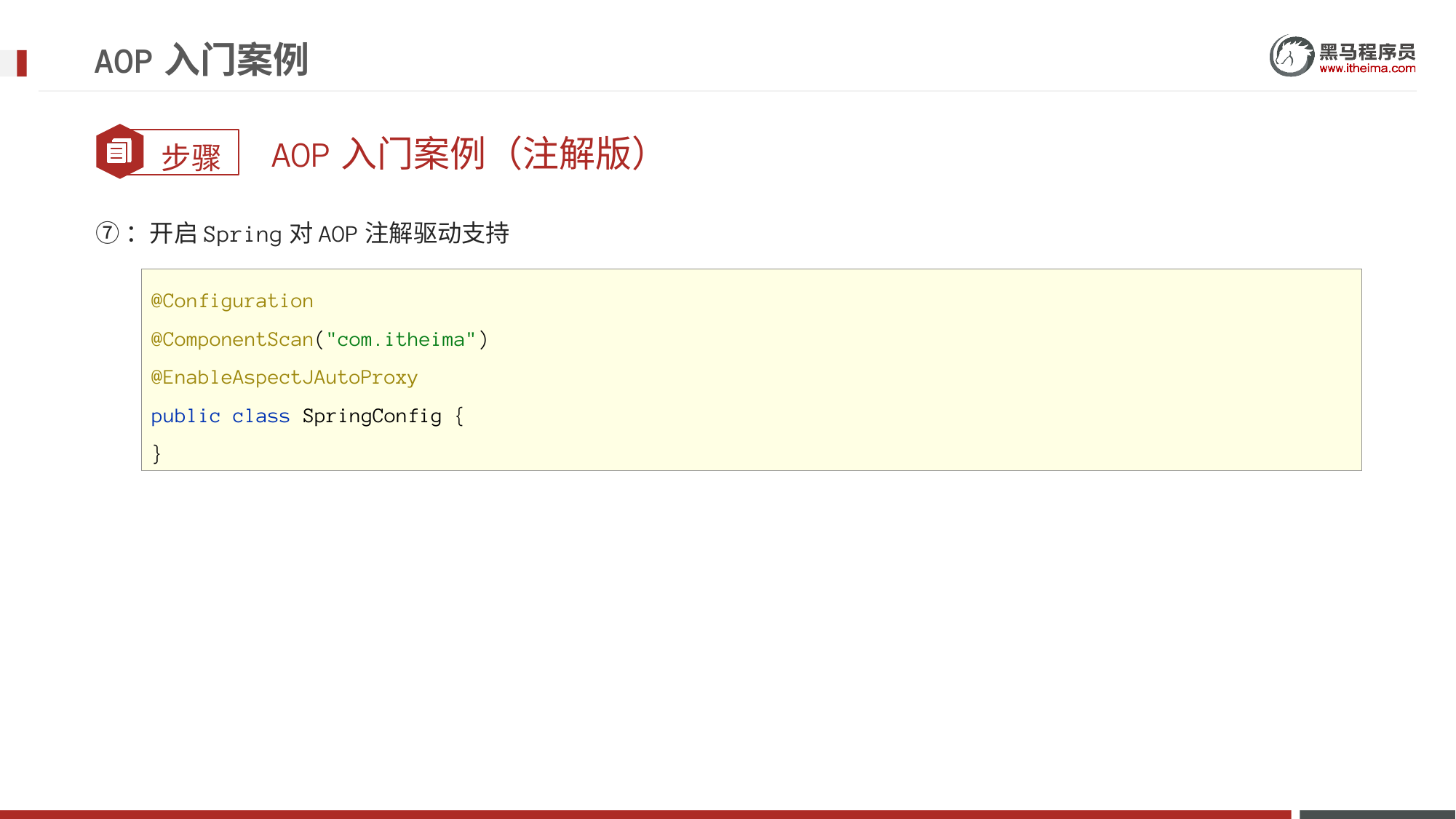

# AOP入门案例
AOP入门案例（注解版）
⑦：开启Spring对AOP注解驱动支持

@Configuration
@ComponentScan("com.itheima")
@EnableAspectJAutoProxy
public class SpringConfig {
}